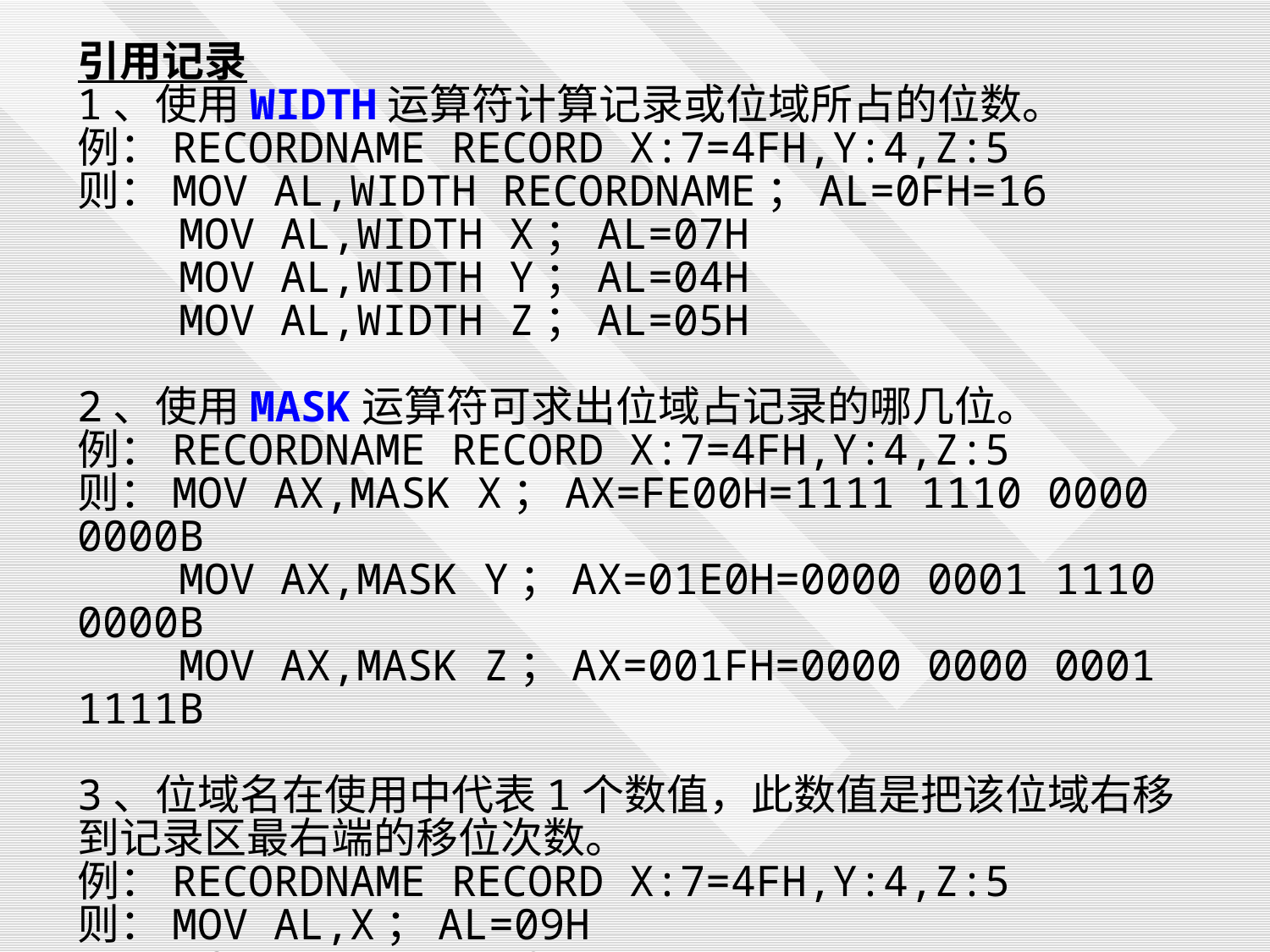

引用记录
1、使用WIDTH运算符计算记录或位域所占的位数。
例：RECORDNAME RECORD X:7=4FH,Y:4,Z:5
则：MOV AL,WIDTH RECORDNAME；AL=0FH=16
    MOV AL,WIDTH X；AL=07H
    MOV AL,WIDTH Y；AL=04H
    MOV AL,WIDTH Z；AL=05H

2、使用MASK运算符可求出位域占记录的哪几位。
例：RECORDNAME RECORD X:7=4FH,Y:4,Z:5
则：MOV AX,MASK X；AX=FE00H=1111 1110 0000 0000B
    MOV AX,MASK Y；AX=01E0H=0000 0001 1110 0000B
    MOV AX,MASK Z；AX=001FH=0000 0000 0001 1111B

3、位域名在使用中代表1个数值，此数值是把该位域右移到记录区最右端的移位次数。
例：RECORDNAME RECORD X:7=4FH,Y:4,Z:5
则：MOV AL,X；AL=09H
    MOV AL,Y；AL=05H
    MOV AL,Z；AL=00H